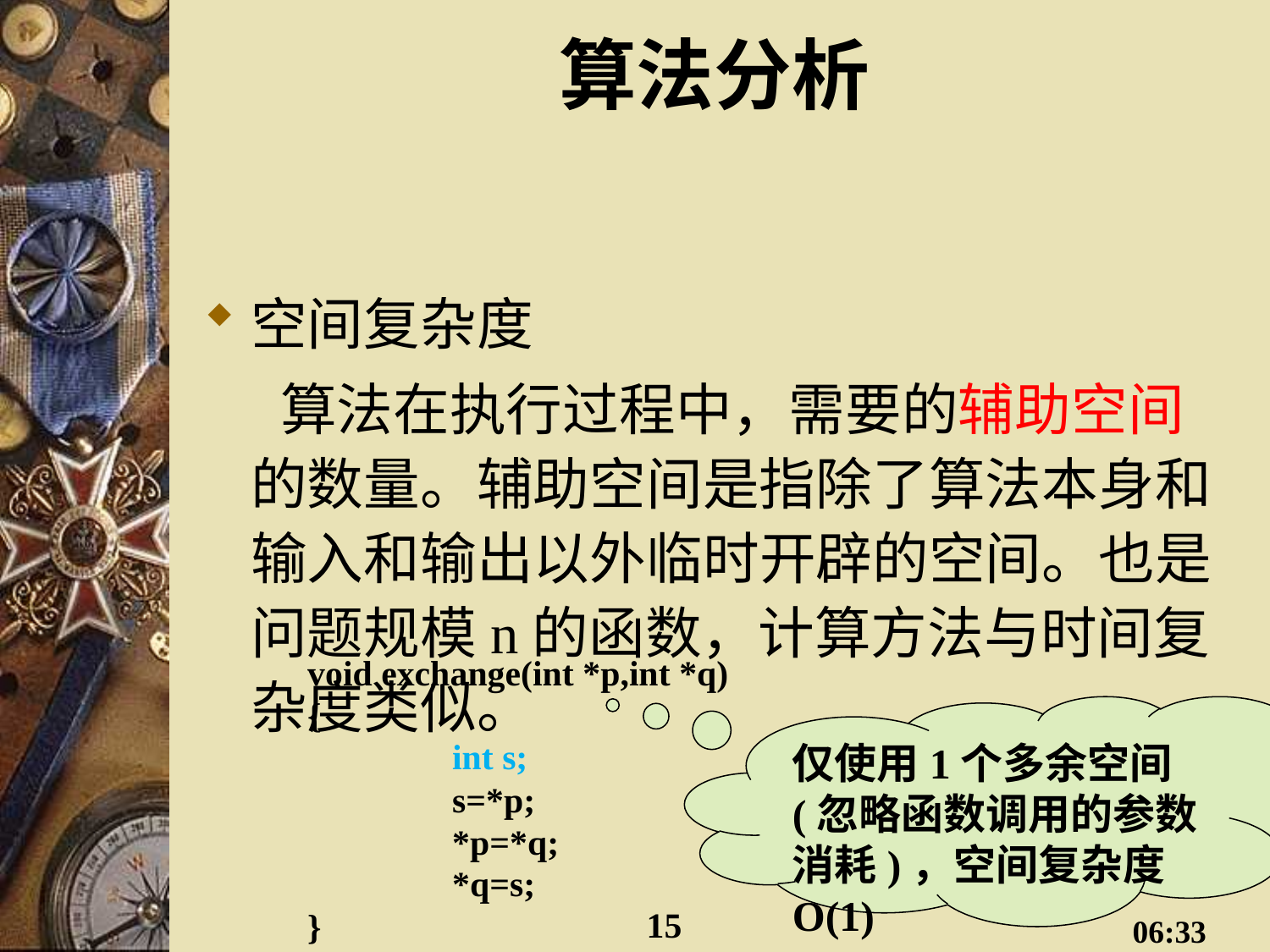

# 算法分析
空间复杂度
     算法在执行过程中，需要的辅助空间的数量。辅助空间是指除了算法本身和输入和输出以外临时开辟的空间。也是问题规模n的函数，计算方法与时间复杂度类似。
void exchange(int *p,int *q)
{
	  int s;
	  s=*p;
	  *p=*q;
	  *q=s;
}
仅使用1个多余空间(忽略函数调用的参数消耗)，空间复杂度O(1)